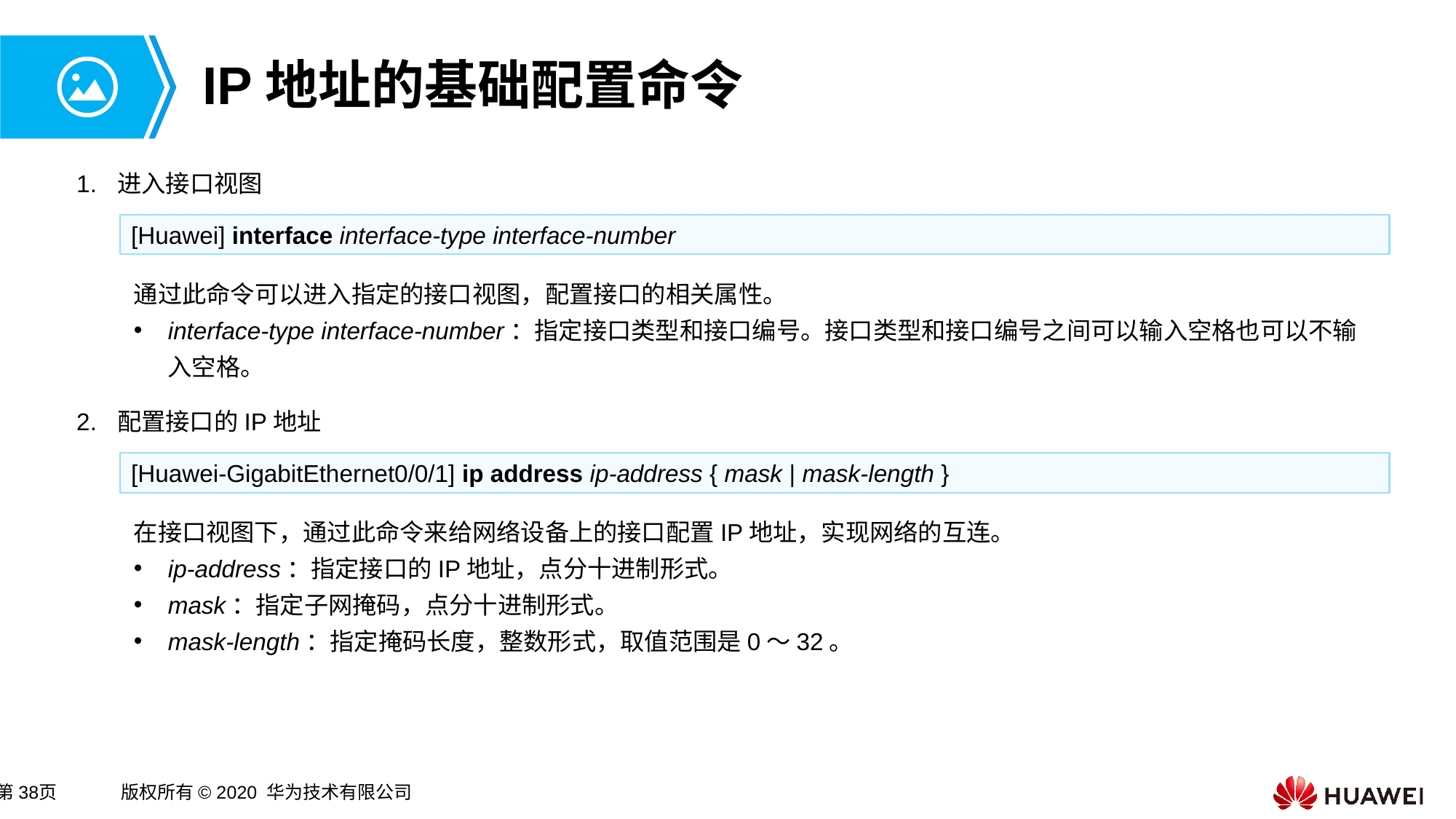

# IP地址的基础配置命令
进入接口视图
[Huawei] interface interface-type interface-number
通过此命令可以进入指定的接口视图，配置接口的相关属性。
interface-type interface-number：指定接口类型和接口编号。接口类型和接口编号之间可以输入空格也可以不输入空格。
配置接口的IP地址
[Huawei-GigabitEthernet0/0/1] ip address ip-address { mask | mask-length }
在接口视图下，通过此命令来给网络设备上的接口配置IP地址，实现网络的互连。
ip-address：指定接口的IP地址，点分十进制形式。
mask：指定子网掩码，点分十进制形式。
mask-length：指定掩码长度，整数形式，取值范围是0～32。